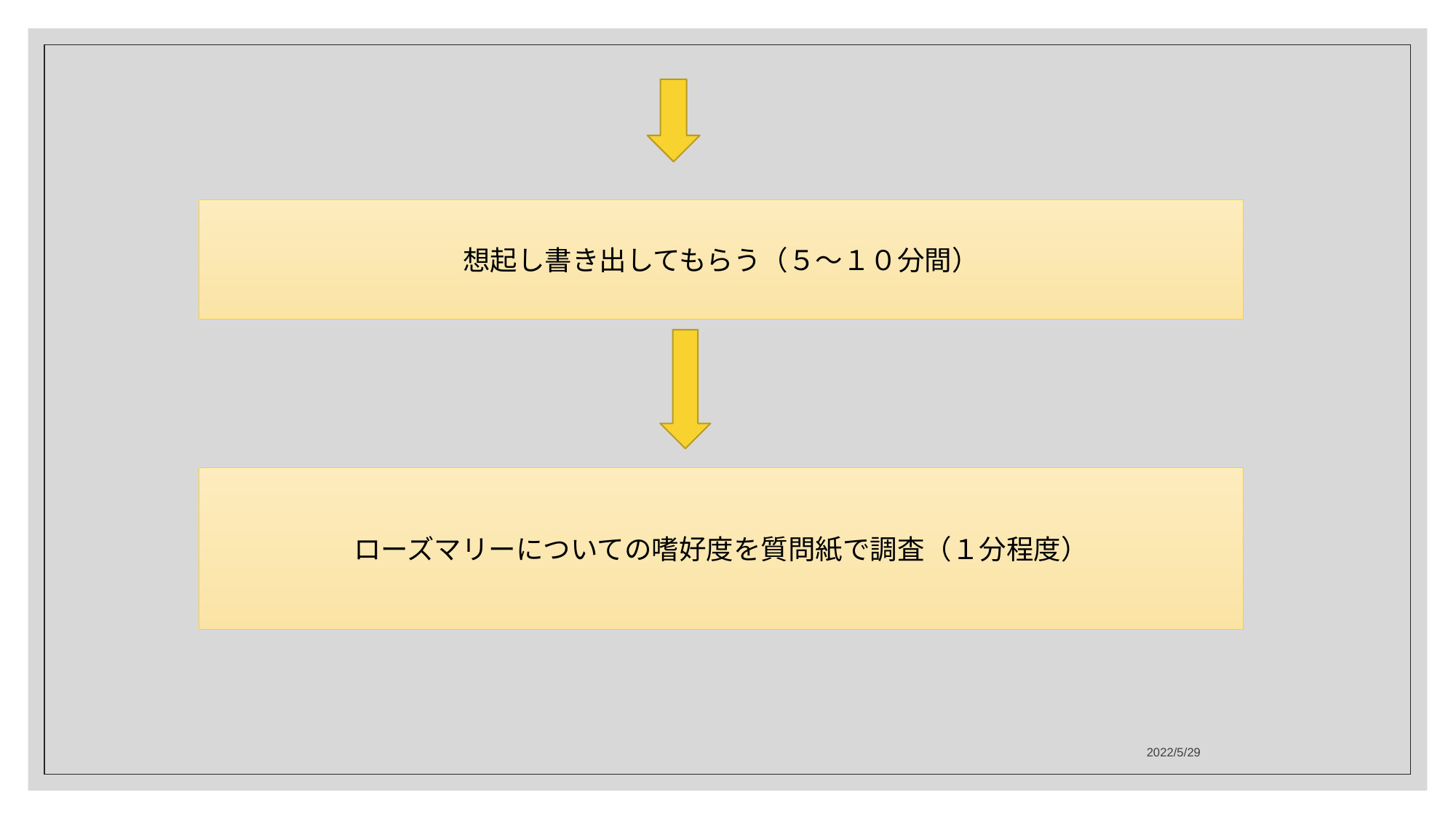

想起し書き出してもらう（５～１０分間）

ローズマリーについての嗜好度を質問紙で調査（１分程度）
2022/5/29